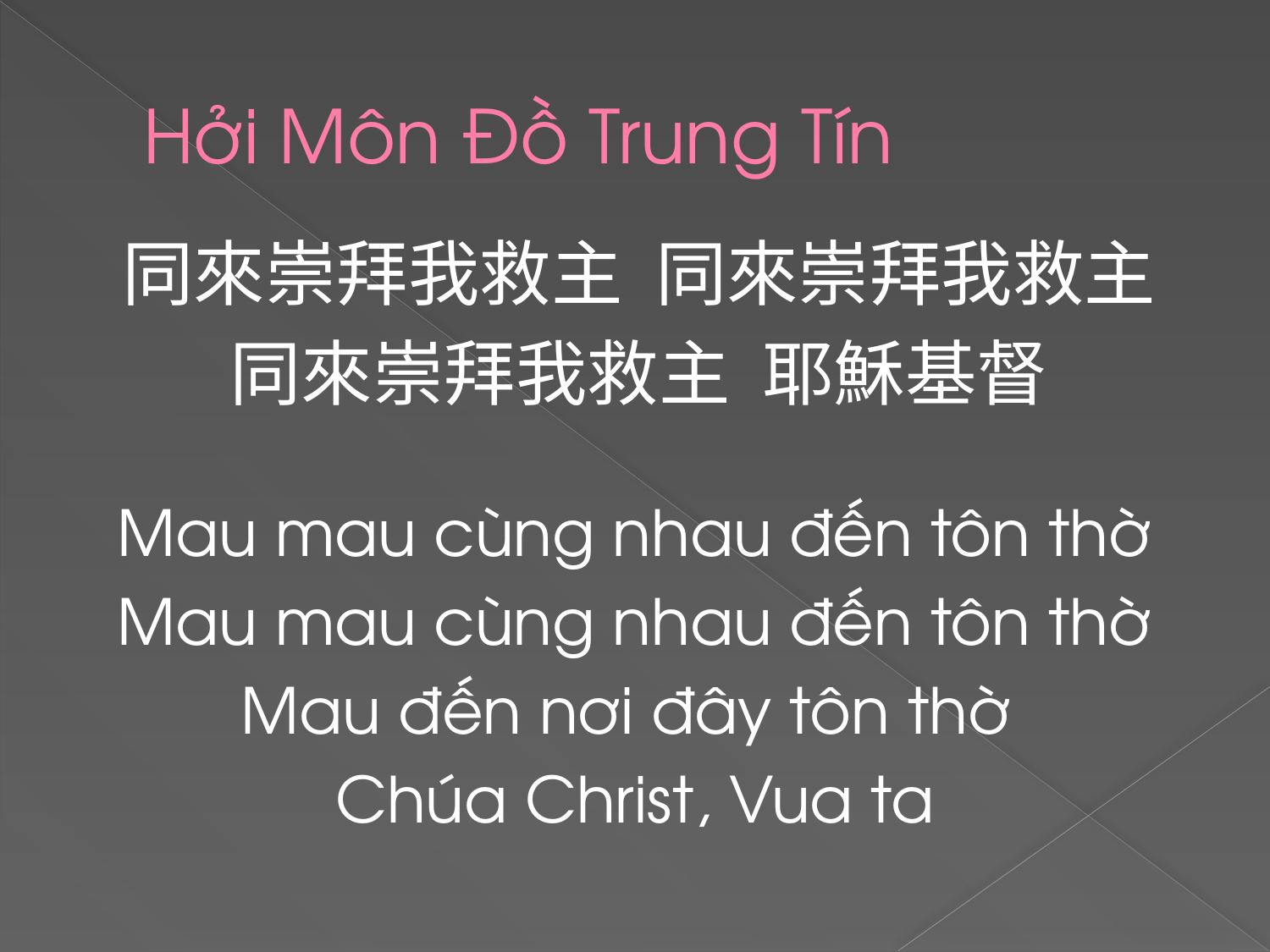

# Hởi Môn Ðồ Trung Tín
同來崇拜我救主  同來崇拜我救主
同來崇拜我救主  耶穌基督
Mau mau cùng nhau đến tôn thờ
Mau mau cùng nhau đến tôn thờ
Mau đến nơi đây tôn thờ
Chúa Christ, Vua ta